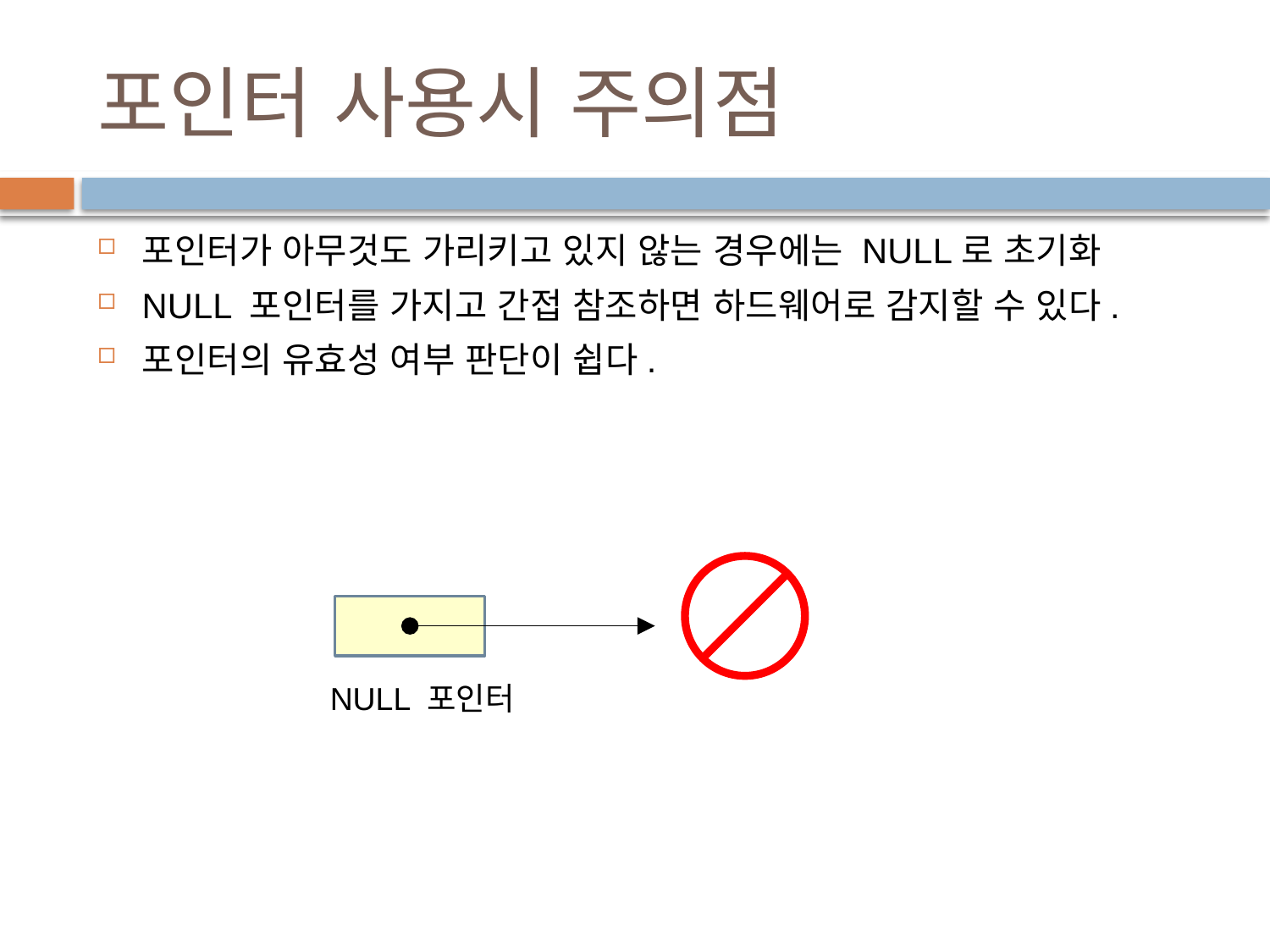

# 포인터 사용시 주의점
포인터가 아무것도 가리키고 있지 않는 경우에는 NULL로 초기화
NULL 포인터를 가지고 간접 참조하면 하드웨어로 감지할 수 있다.
포인터의 유효성 여부 판단이 쉽다.

NULL 포인터